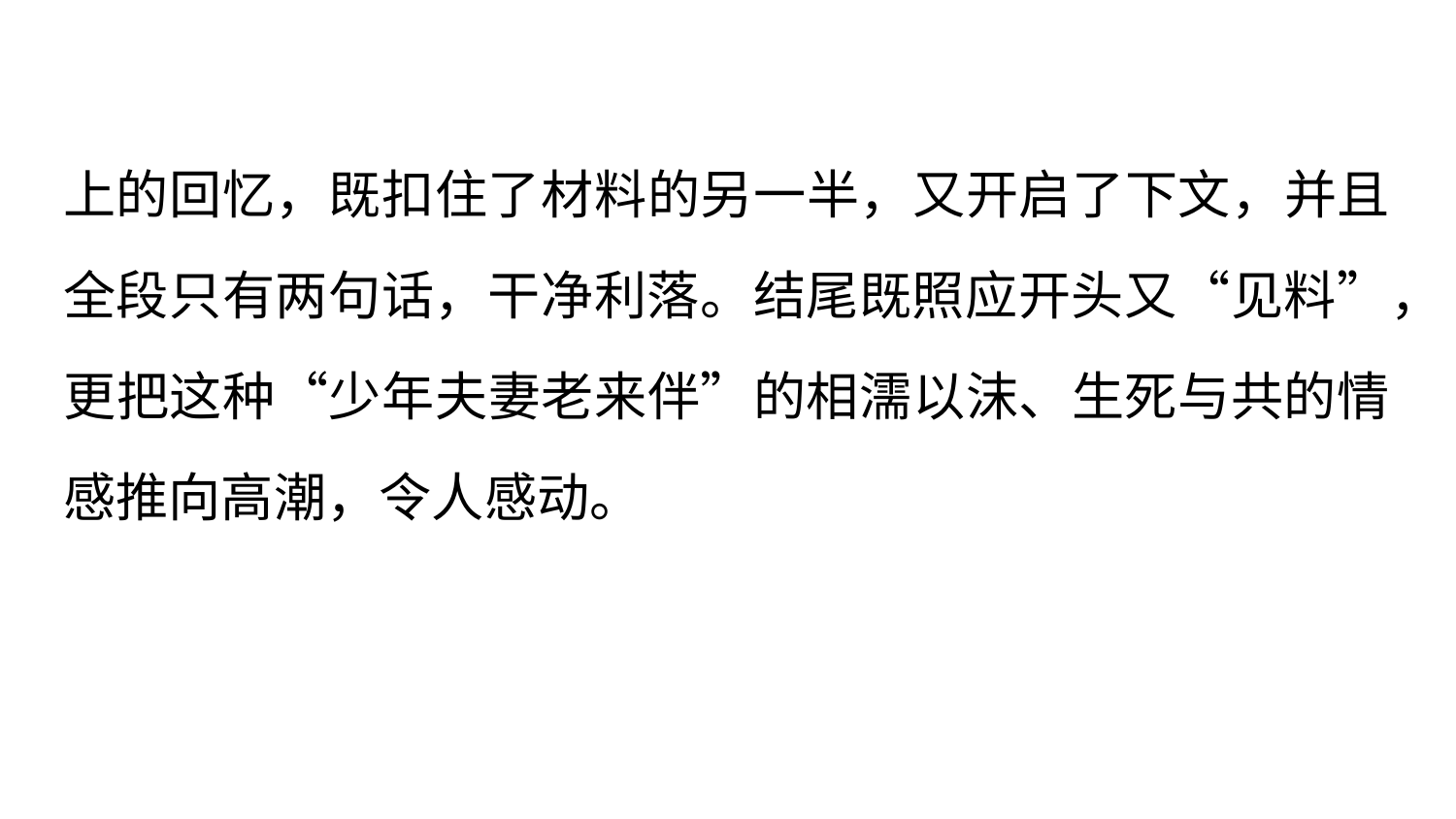

上的回忆，既扣住了材料的另一半，又开启了下文，并且全段只有两句话，干净利落。结尾既照应开头又“见料”，更把这种“少年夫妻老来伴”的相濡以沫、生死与共的情感推向高潮，令人感动。